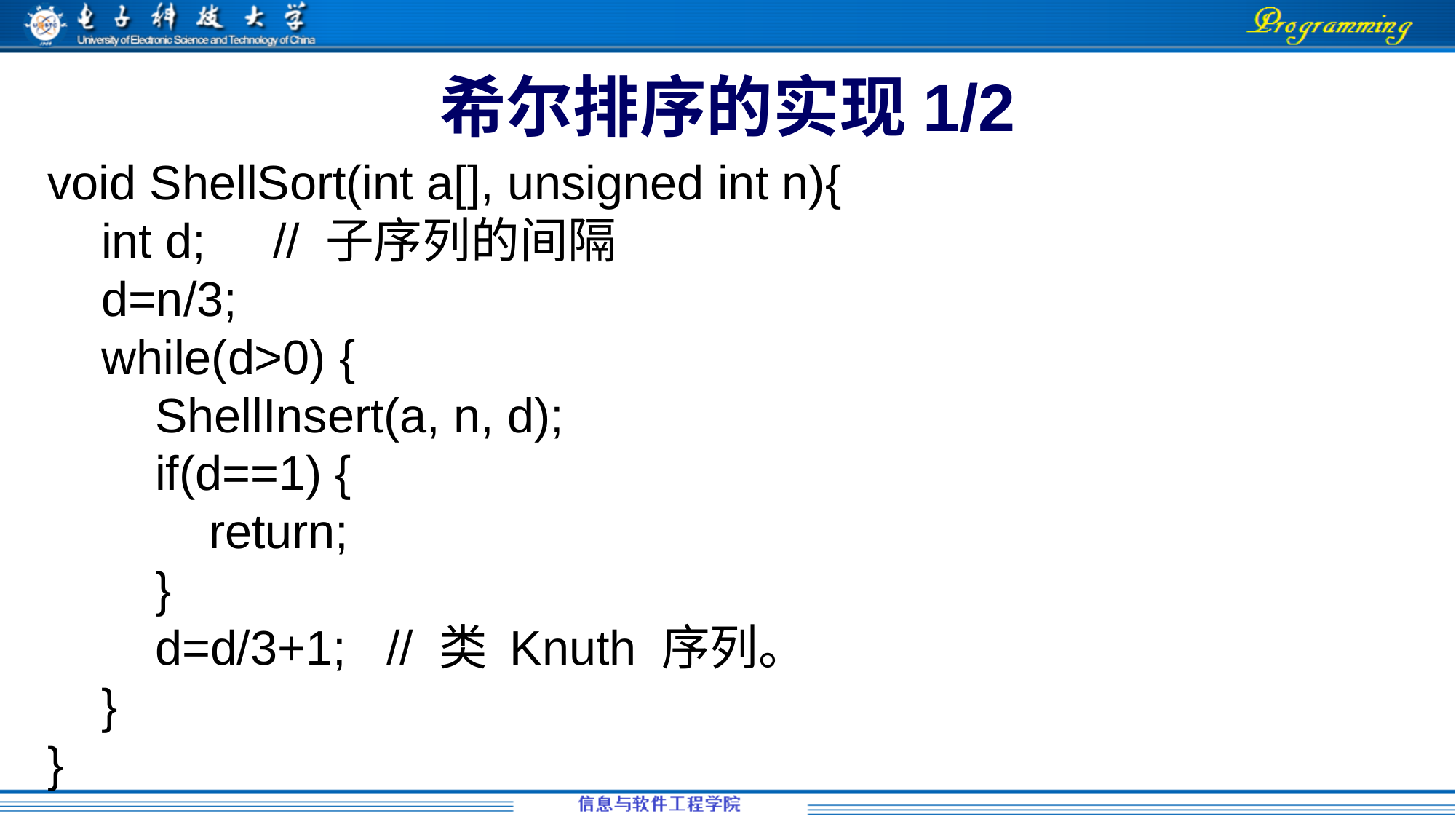

# 希尔排序的实现1/2
void ShellSort(int a[], unsigned int n){
    int d;     // 子序列的间隔
    d=n/3;
    while(d>0) {
        ShellInsert(a, n, d);
        if(d==1) {
            return;
        }
        d=d/3+1;   // 类 Knuth 序列。
    }
}